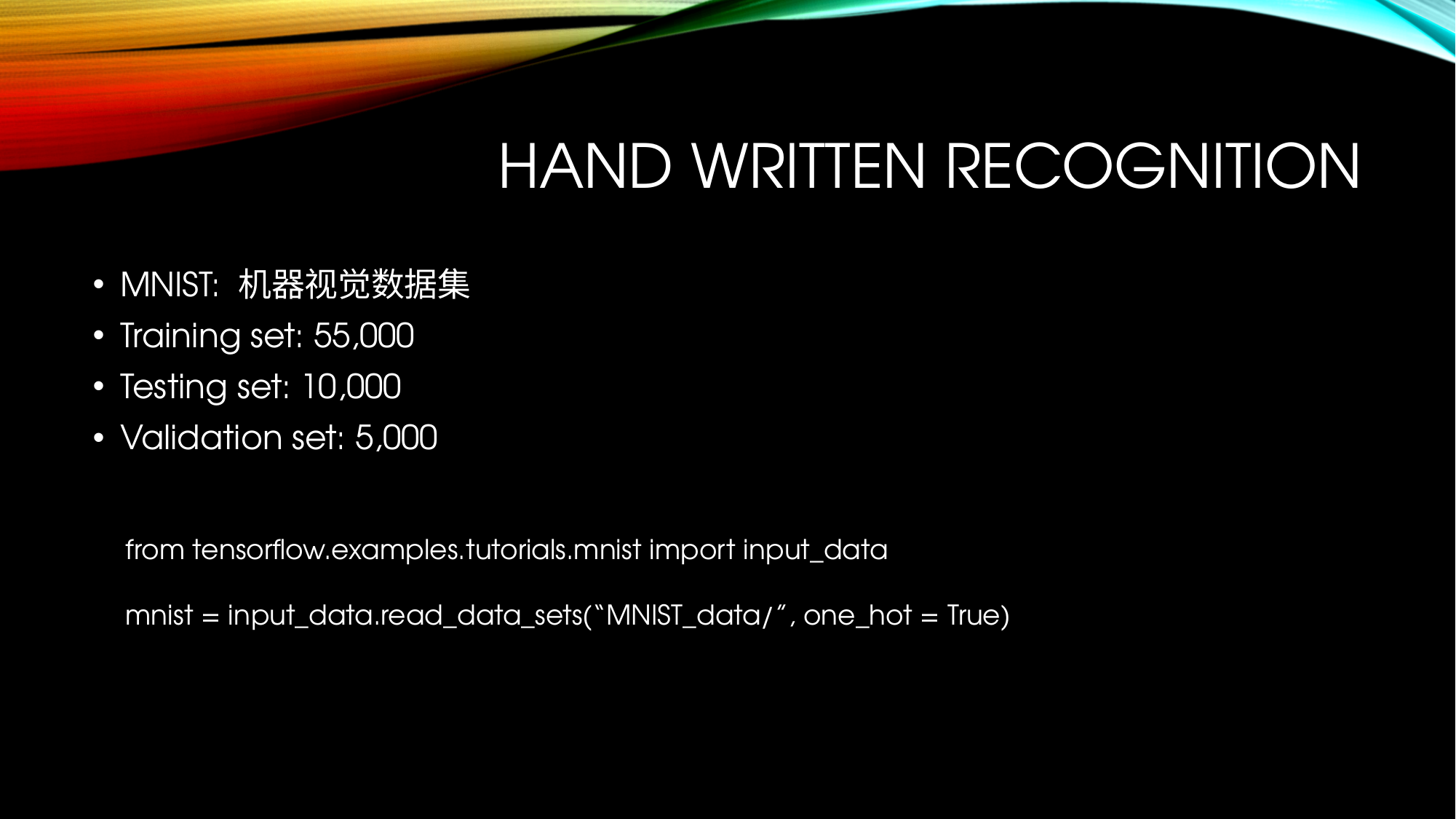

# Hand written recognition
MNIST: 机器视觉数据集
Training set: 55,000
Testing set: 10,000
Validation set: 5,000

from tensorflow.examples.tutorials.mnist import input_data

mnist = input_data.read_data_sets(“MNIST_data/”, one_hot = True)